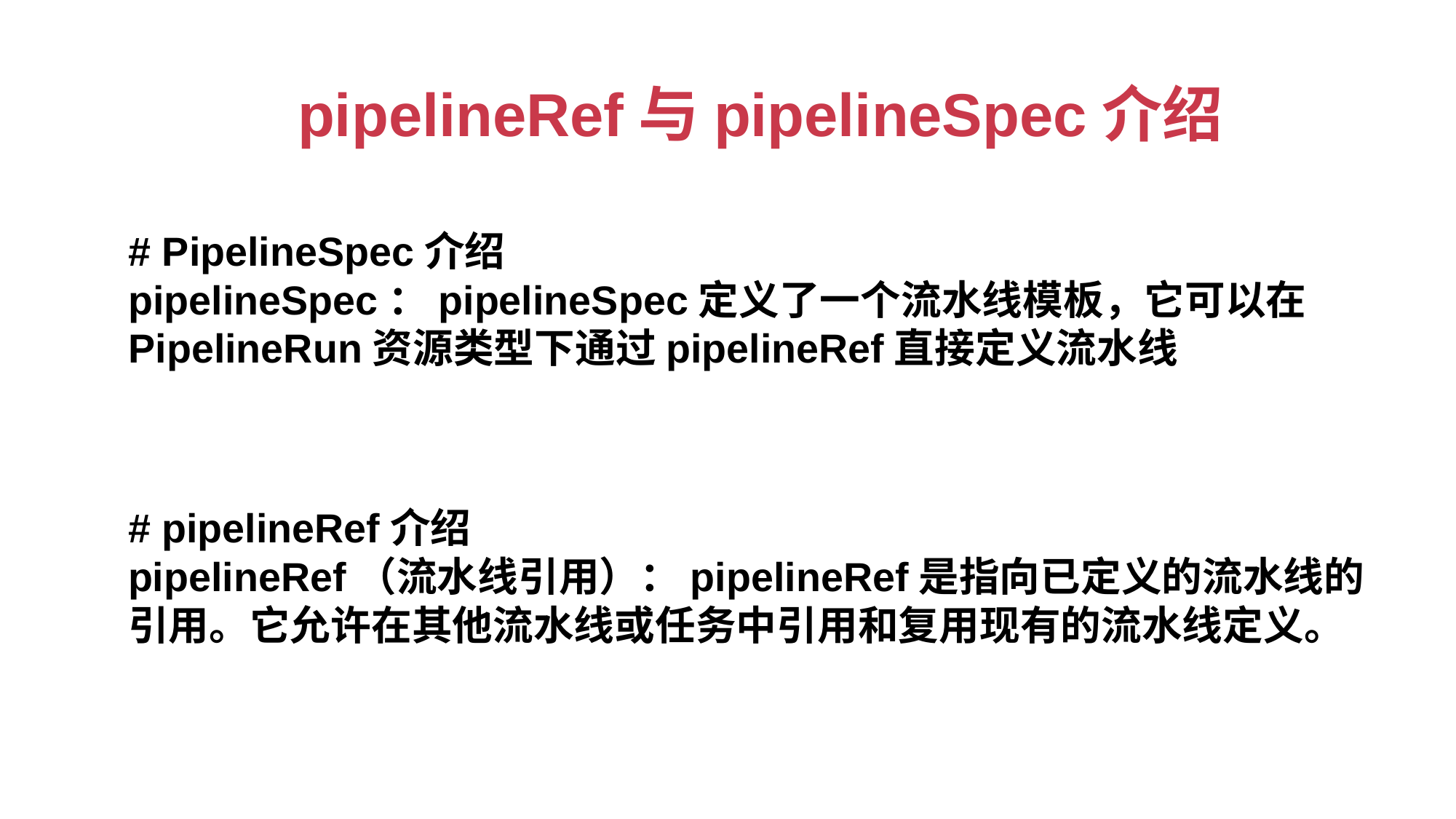

pipelineRef与pipelineSpec介绍
# PipelineSpec介绍
pipelineSpec：pipelineSpec定义了一个流水线模板，它可以在PipelineRun资源类型下通过pipelineRef直接定义流水线

# pipelineRef介绍
pipelineRef（流水线引用）：pipelineRef是指向已定义的流水线的引用。它允许在其他流水线或任务中引用和复用现有的流水线定义。